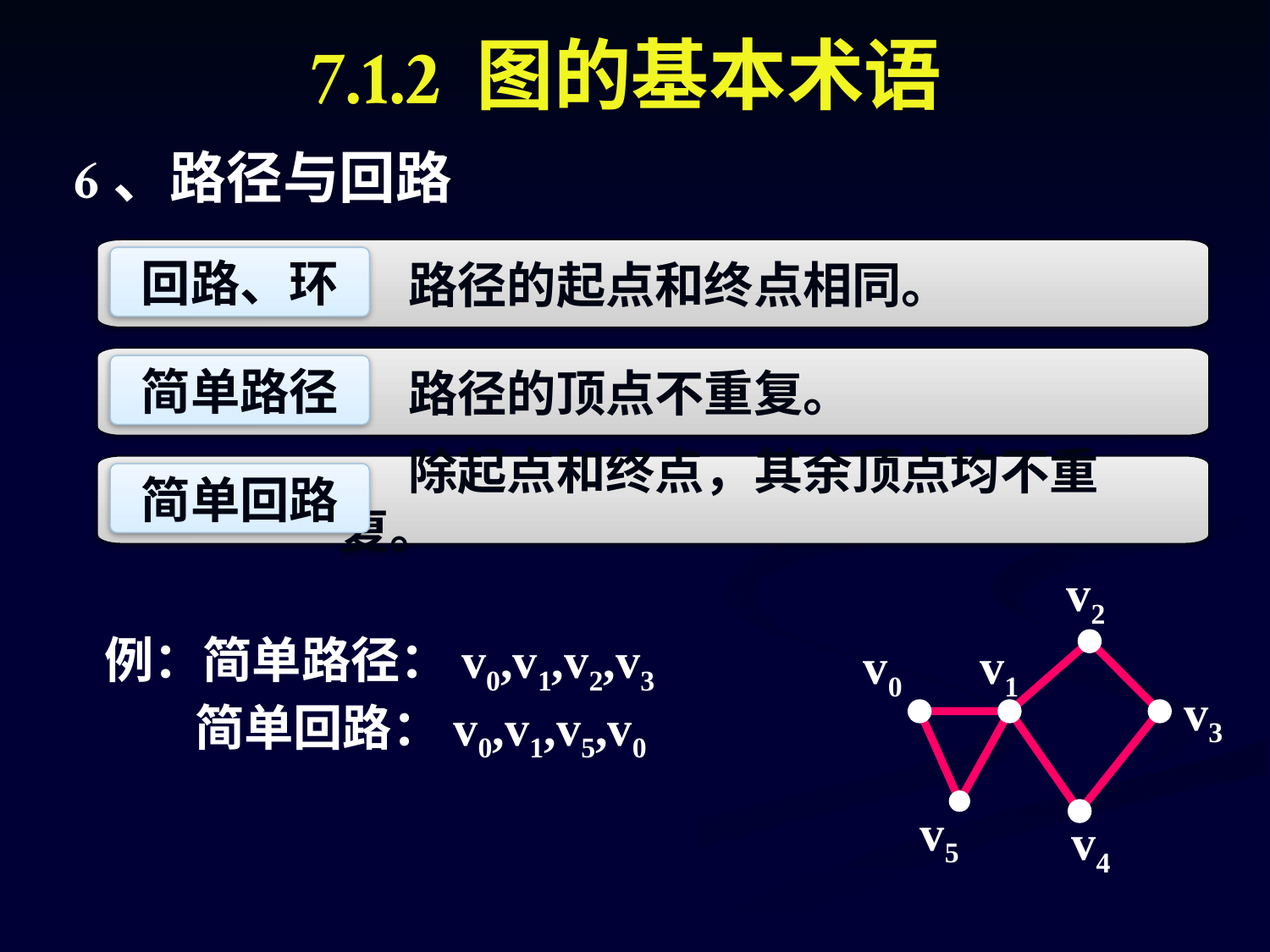

7.1.2 图的基本术语
6、路径与回路
     路径的起点和终点相同。
回路、环
     路径的顶点不重复。
简单路径
     除起点和终点，其余顶点均不重复。
简单回路
v2
v0
v1

v3

v5

v4
例：简单路径：v0,v1,v2,v3
            简单回路：v0,v1,v5,v0